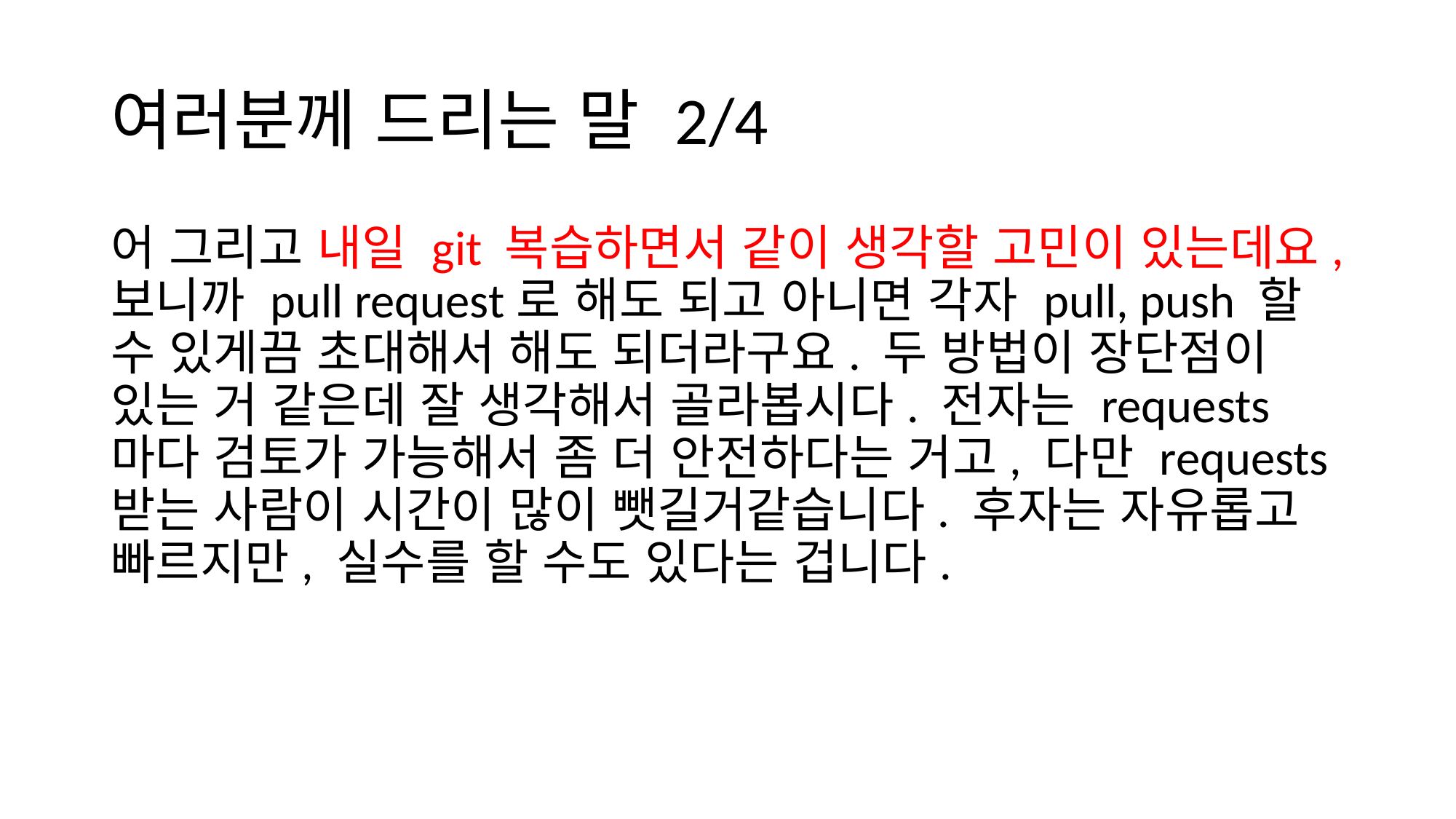

# 여러분께 드리는 말 2/4
어 그리고 내일 git 복습하면서 같이 생각할 고민이 있는데요, 보니까 pull request로 해도 되고 아니면 각자 pull, push 할 수 있게끔 초대해서 해도 되더라구요. 두 방법이 장단점이 있는 거 같은데 잘 생각해서 골라봅시다. 전자는 requests 마다 검토가 가능해서 좀 더 안전하다는 거고, 다만 requests 받는 사람이 시간이 많이 뺏길거같습니다. 후자는 자유롭고 빠르지만, 실수를 할 수도 있다는 겁니다.